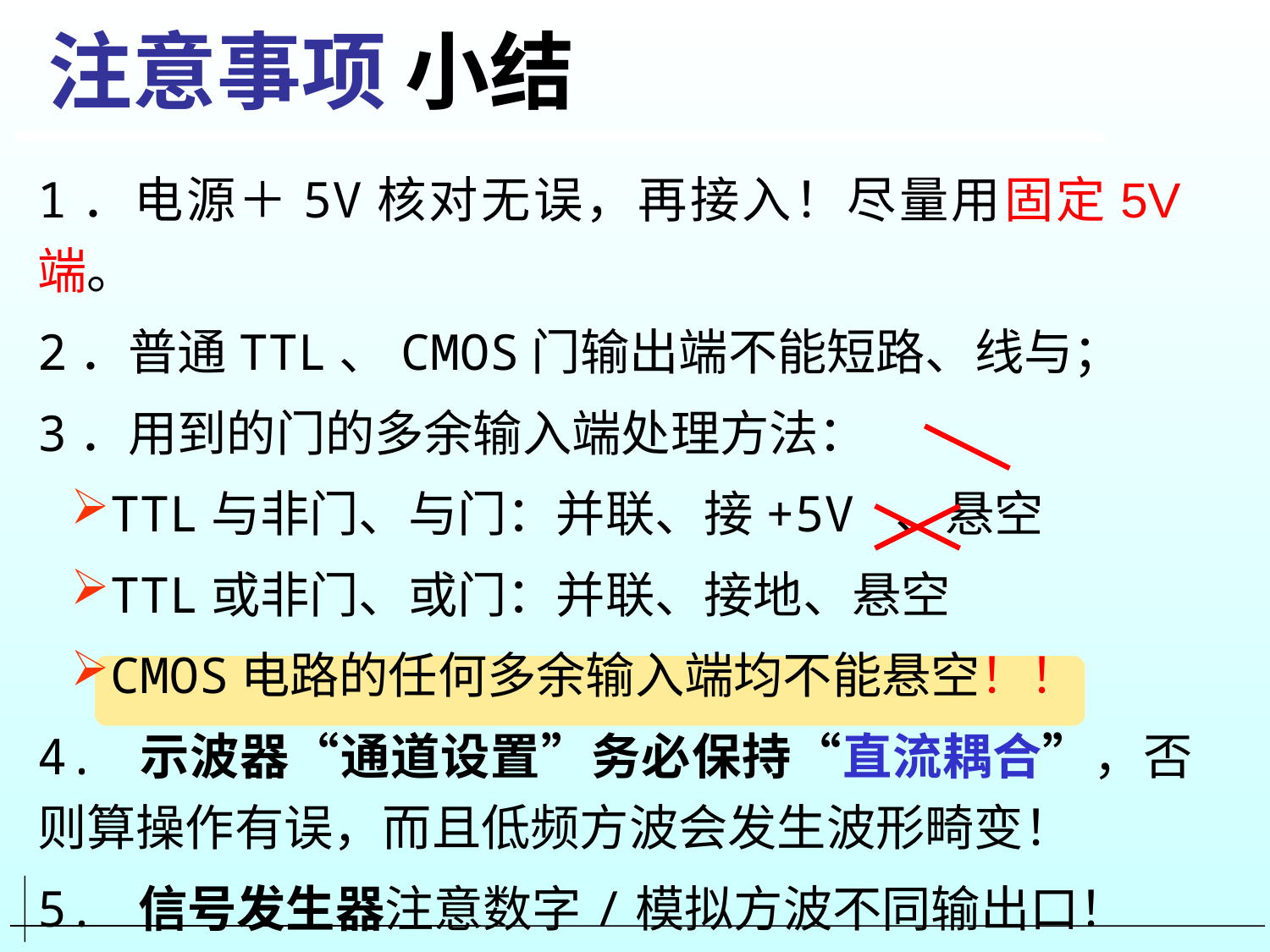

注意事项 小结
1．电源＋5V核对无误，再接入！尽量用固定5V端。
2．普通TTL、CMOS门输出端不能短路、线与；
3．用到的门的多余输入端处理方法：
TTL与非门、与门：并联、接+5V 、悬空
TTL或非门、或门：并联、接地、悬空
CMOS电路的任何多余输入端均不能悬空！！
4. 示波器“通道设置”务必保持“直流耦合”，否则算操作有误，而且低频方波会发生波形畸变！
5. 信号发生器注意数字/模拟方波不同输出口！